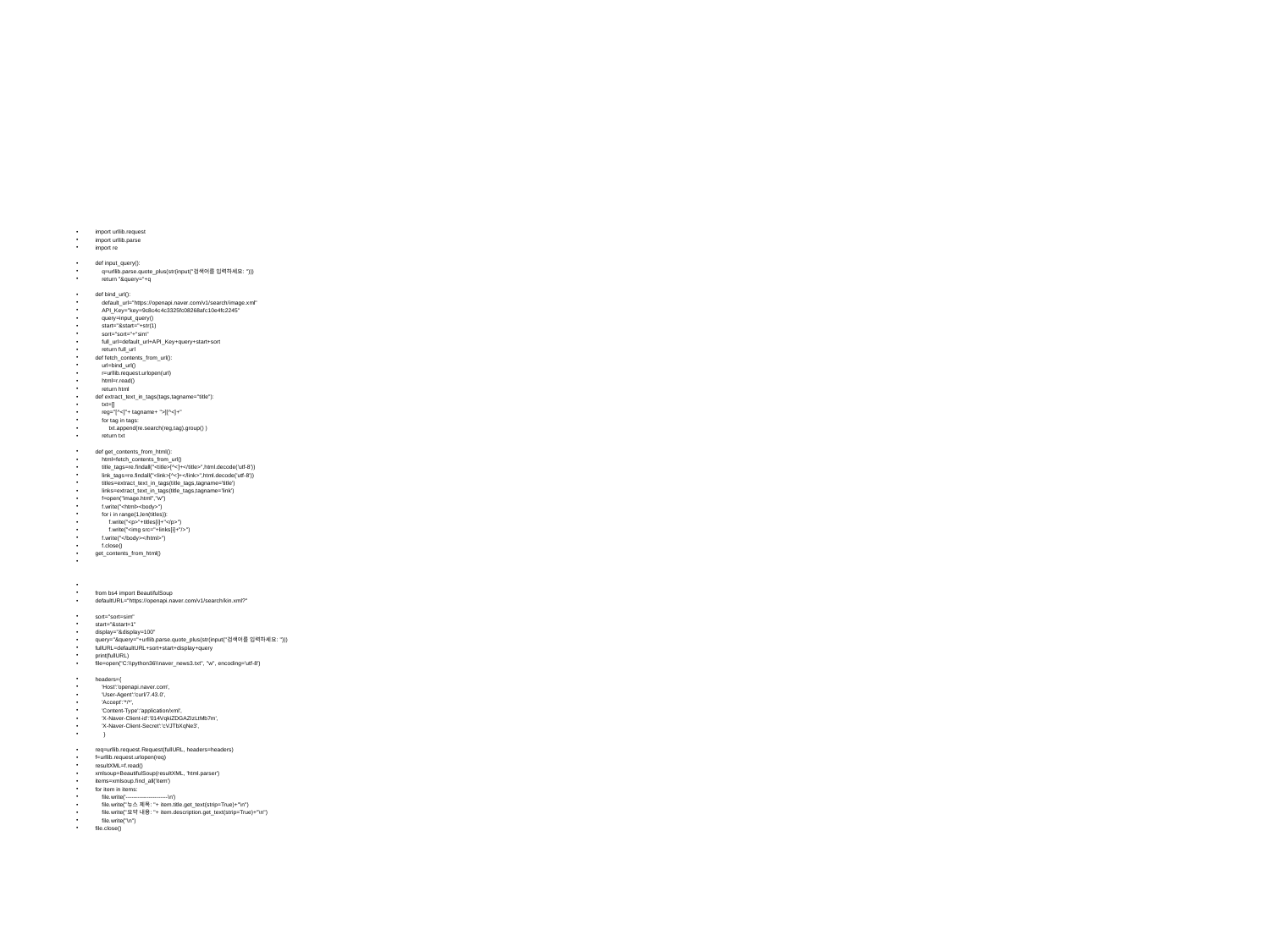

#
import urllib.request
import urllib.parse
import re

def input_query():
    q=urllib.parse.quote_plus(str(input("검색어를 입력하세요: ")))
    return "&query="+q

def bind_url():
    default_url="https://openapi.naver.com/v1/search/image.xml"
    API_Key="key=9c8c4c4c3325fc08268afc10e4fc2245"
    query=input_query()
    start="&start="+str(1)
    sort="sort="+"sim"
    full_url=default_url+API_Key+query+start+sort
    return full_url
def fetch_contents_from_url():
    url=bind_url()
    r=urllib.request.urlopen(url)
    html=r.read()
    return html
def extract_text_in_tags(tags,tagname="title"):
    txt=[]
    reg="[^<]"+ tagname+ ">][^<]+"
    for tag in tags:
        txt.append(re.search(reg,tag).group() )
    return txt

def get_contents_from_html():
    html=fetch_contents_from_url()
    title_tags=re.findall("<title>[^<]+</title>",html.decode('utf-8'))
    link_tags=re.findall("<link>[^<]+</link>",html.decode('utf-8'))
    titles=extract_text_in_tags(title_tags,tagname='title')
    links=extract_text_in_tags(title_tags,tagname='link')
    f=open("image.html","w")
    f.write("<html><body>")
    for i in range(1,len(titles)):
        f.write("<p>"+titles[i]+"</p>")
        f.write("<img src="+links[i]+"/>")
    f.write("</body></html>")
    f.close()
get_contents_from_html()

from bs4 import BeautifulSoup
defaultURL="https://openapi.naver.com/v1/search/kin.xml?"

sort="sort=sim"
start="&start=1"
display="&display=100"
query="&query="+urllib.parse.quote_plus(str(input("검색어를 입력하세요: ")))
fullURL=defaultURL+sort+start+display+query
print(fullURL)
file=open("C:\\python36\\naver_news3.txt", "w", encoding='utf-8')

headers={
    'Host':'openapi.naver.com',
    'User-Agent':'curl/7.43.0',
    'Accept':'*/*',
    'Content-Type':'application/xml',
    'X-Naver-Client-id':'014VqkiZDGAZIzLtMb7m',
    'X-Naver-Client-Secret':'cVJTbXqNe3',
     }

req=urllib.request.Request(fullURL, headers=headers)
f=urllib.request.urlopen(req)
resultXML=f.read()
xmlsoup=BeautifulSoup(resultXML, 'html.parser')
items=xmlsoup.find_all('item')
for item in items:
    file.write('----------------------\n')
    file.write("뉴스 제목: "+ item.title.get_text(strip=True)+"\n")
    file.write("요약 내용: "+ item.description.get_text(strip=True)+"\n")
    file.write("\n")
file.close()